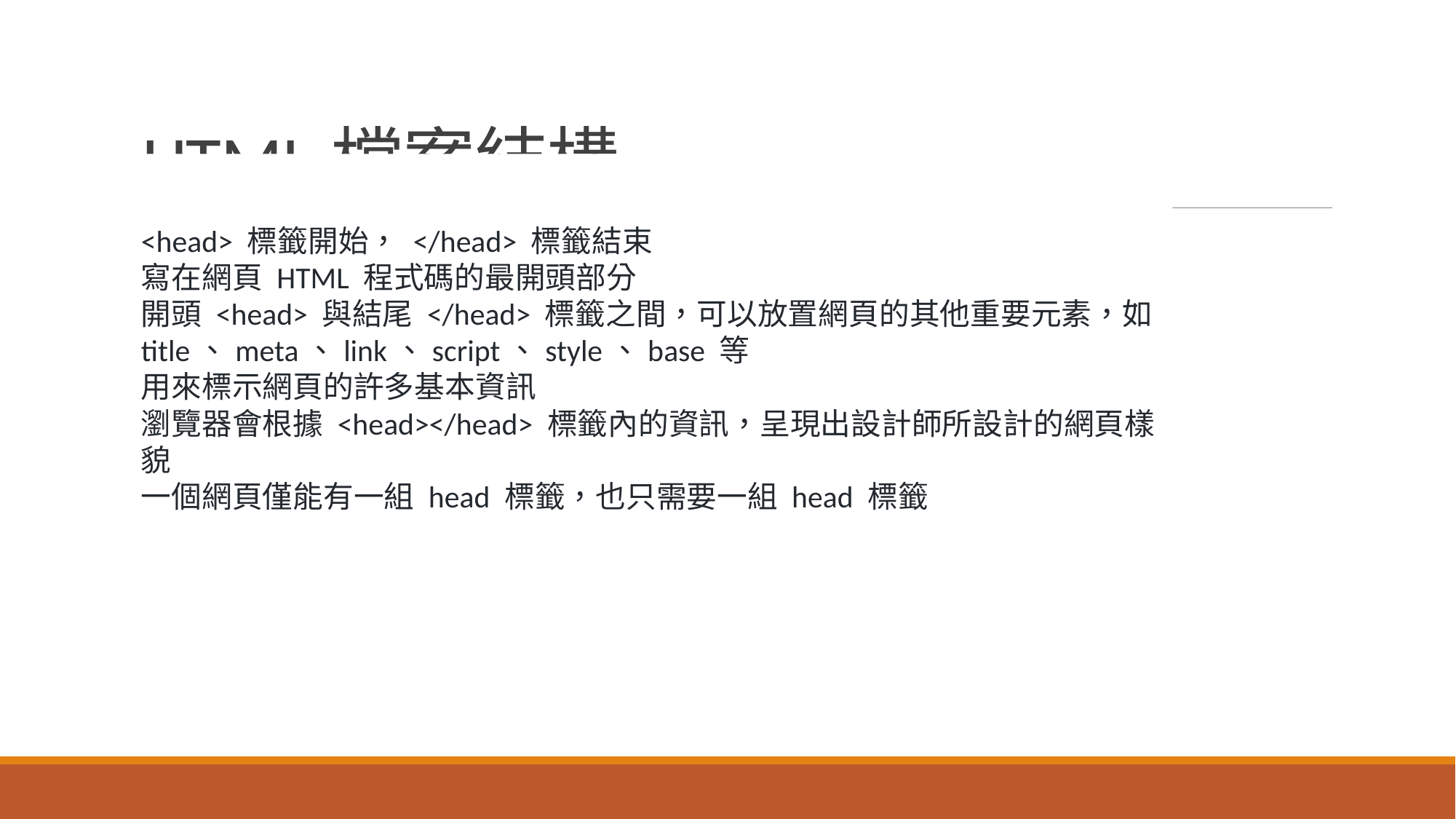

# HTML檔案結構
<head> 標籤開始， </head> 標籤結束
寫在網頁 HTML 程式碼的最開頭部分
開頭 <head> 與結尾 </head> 標籤之間，可以放置網頁的其他重要元素，如 title、meta、link、script、style、base 等
用來標示網頁的許多基本資訊
瀏覽器會根據 <head></head> 標籤內的資訊，呈現出設計師所設計的網頁樣貌
一個網頁僅能有一組 head 標籤，也只需要一組 head 標籤